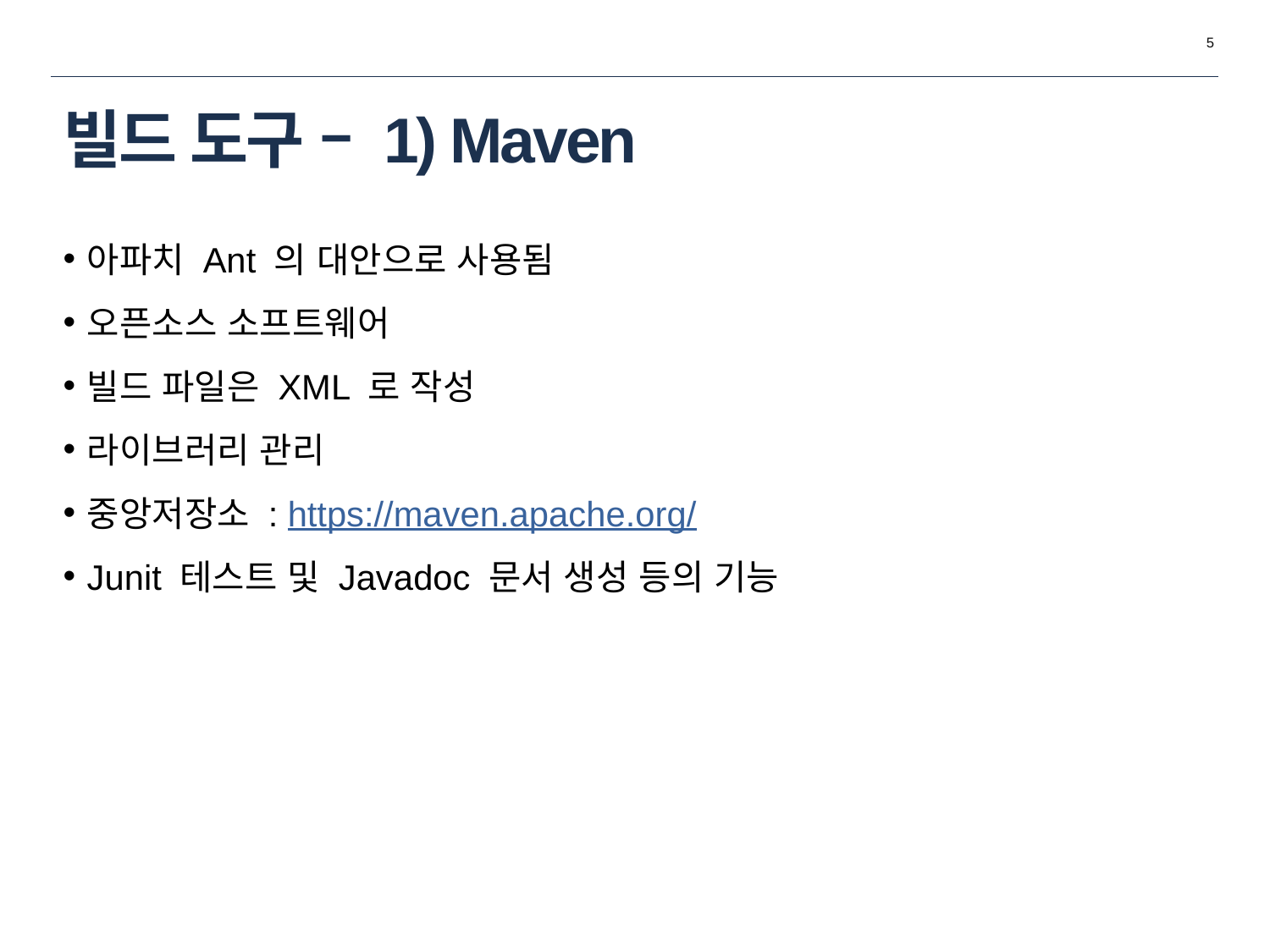

5
빌드 도구 – 1) Maven
아파치 Ant 의 대안으로 사용됨
오픈소스 소프트웨어
빌드 파일은 XML 로 작성
라이브러리 관리
중앙저장소 : https://maven.apache.org/
Junit 테스트 및 Javadoc 문서 생성 등의 기능